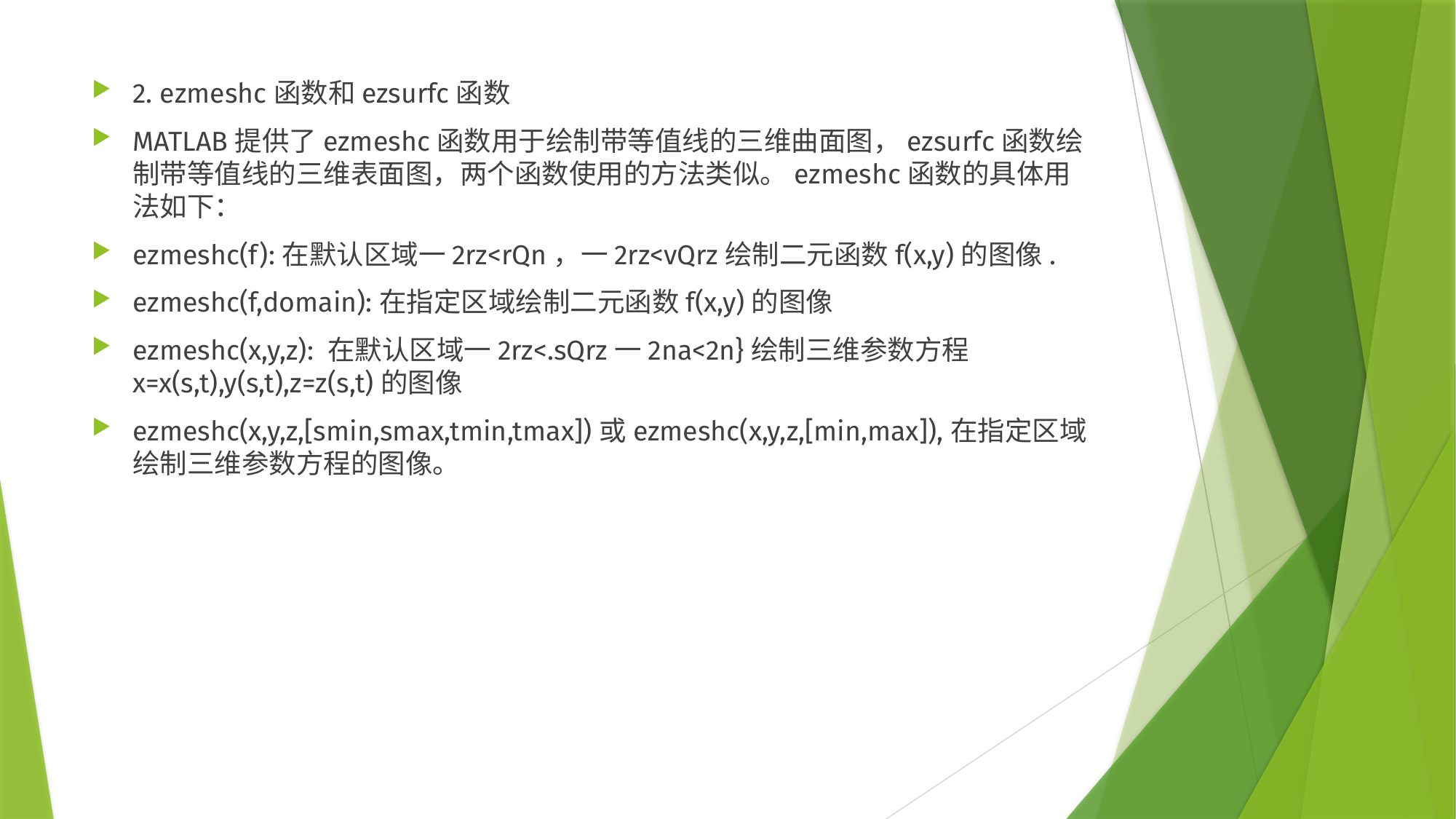

2. ezmeshc函数和ezsurfc函数
MATLAB提供了ezmeshc函数用于绘制带等值线的三维曲面图，ezsurfc函数绘制带等值线的三维表面图，两个函数使用的方法类似。ezmeshc函数的具体用法如下：
ezmeshc(f):在默认区域一2rz<rQn，一2rz<vQrz绘制二元函数f(x,y)的图像.
ezmeshc(f,domain):在指定区域绘制二元函数f(x,y)的图像
ezmeshc(x,y,z): 在默认区域一2rz<.sQrz一2na<2n}绘制三维参数方程x=x(s,t),y(s,t),z=z(s,t)的图像
ezmeshc(x,y,z,[smin,smax,tmin,tmax])或ezmeshc(x,y,z,[min,max]),在指定区域绘制三维参数方程的图像。